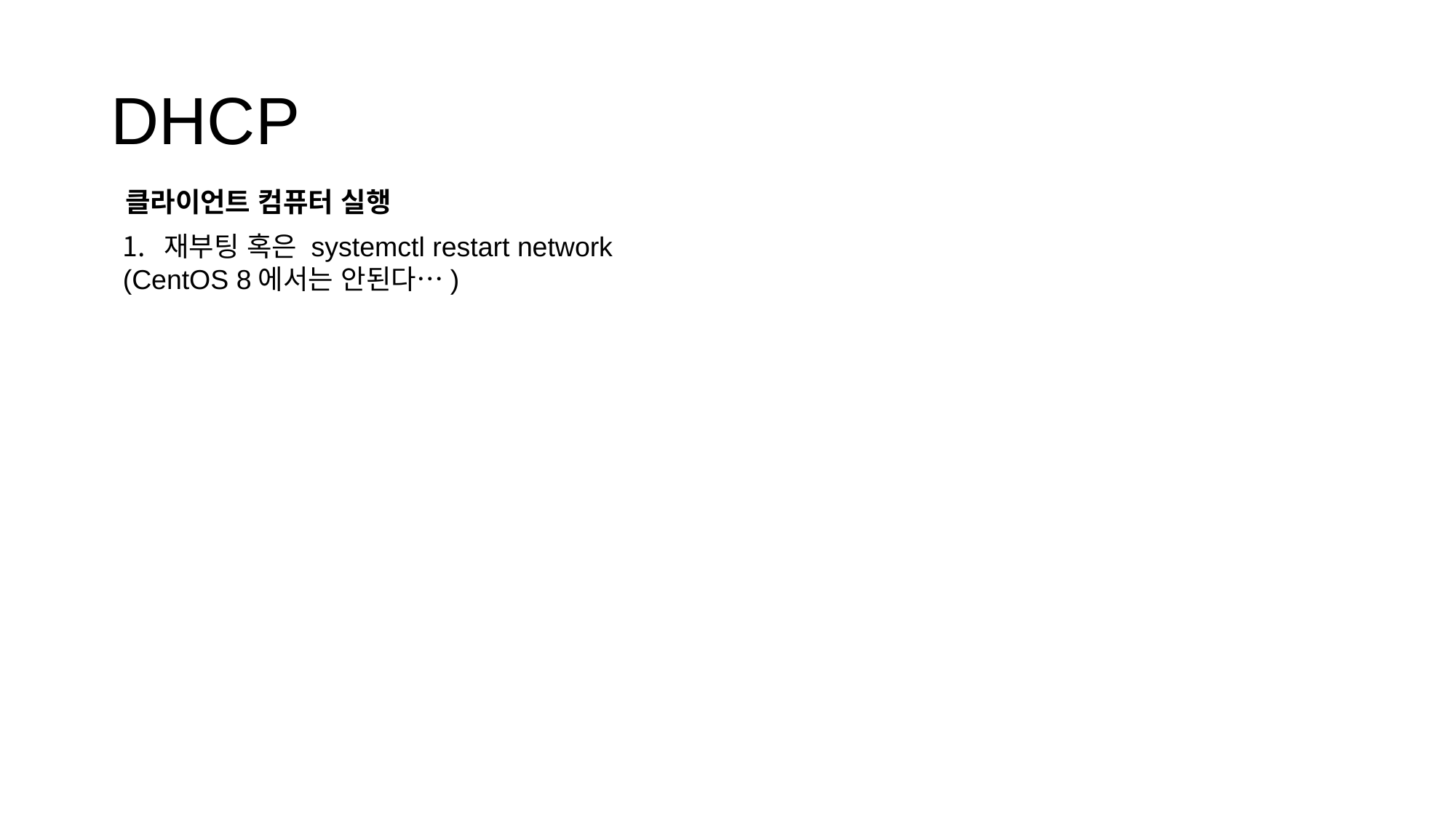

# DHCP
클라이언트 컴퓨터 실행
재부팅 혹은 systemctl restart network
(CentOS 8에서는 안된다…)